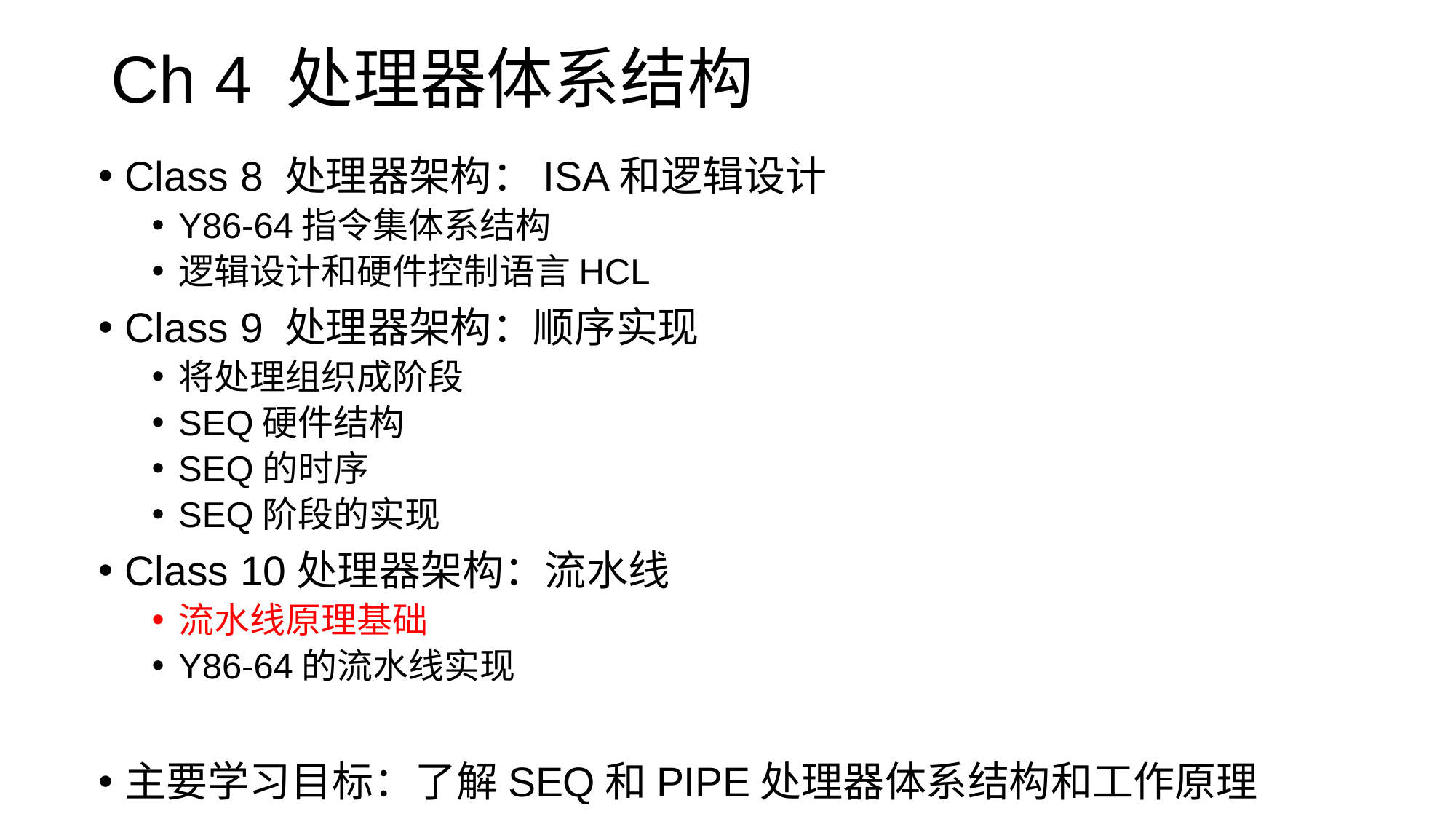

# Ch 4 处理器体系结构
Class 8 处理器架构：ISA和逻辑设计
Y86-64指令集体系结构
逻辑设计和硬件控制语言HCL
Class 9 处理器架构：顺序实现
将处理组织成阶段
SEQ硬件结构
SEQ的时序
SEQ阶段的实现
Class 10处理器架构：流水线
流水线原理基础
Y86-64的流水线实现

主要学习目标：了解SEQ和PIPE处理器体系结构和工作原理